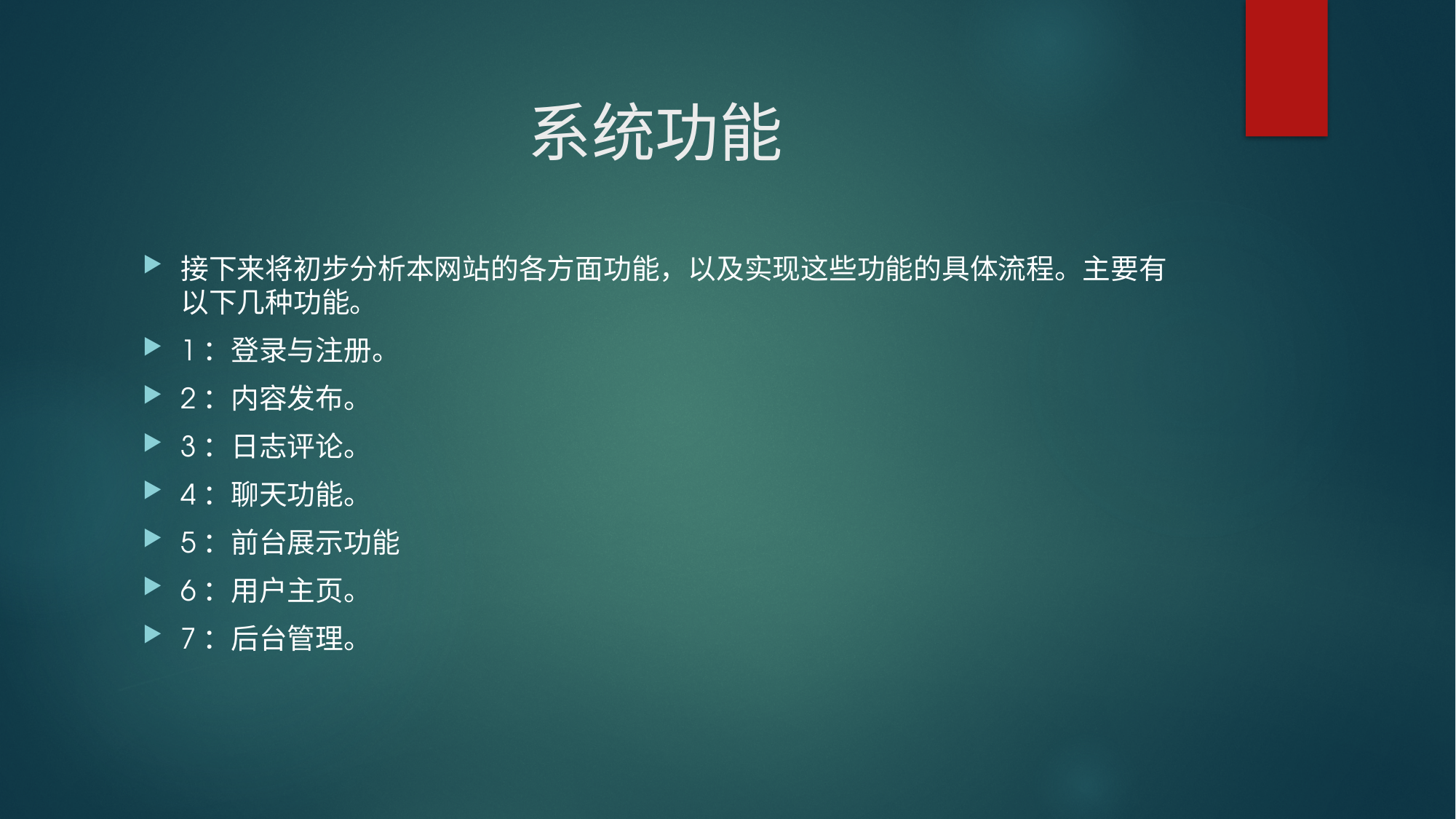

# 系统功能
接下来将初步分析本网站的各方面功能，以及实现这些功能的具体流程。主要有以下几种功能。
1：登录与注册。
2：内容发布。
3：日志评论。
4：聊天功能。
5：前台展示功能
6：用户主页。
7：后台管理。